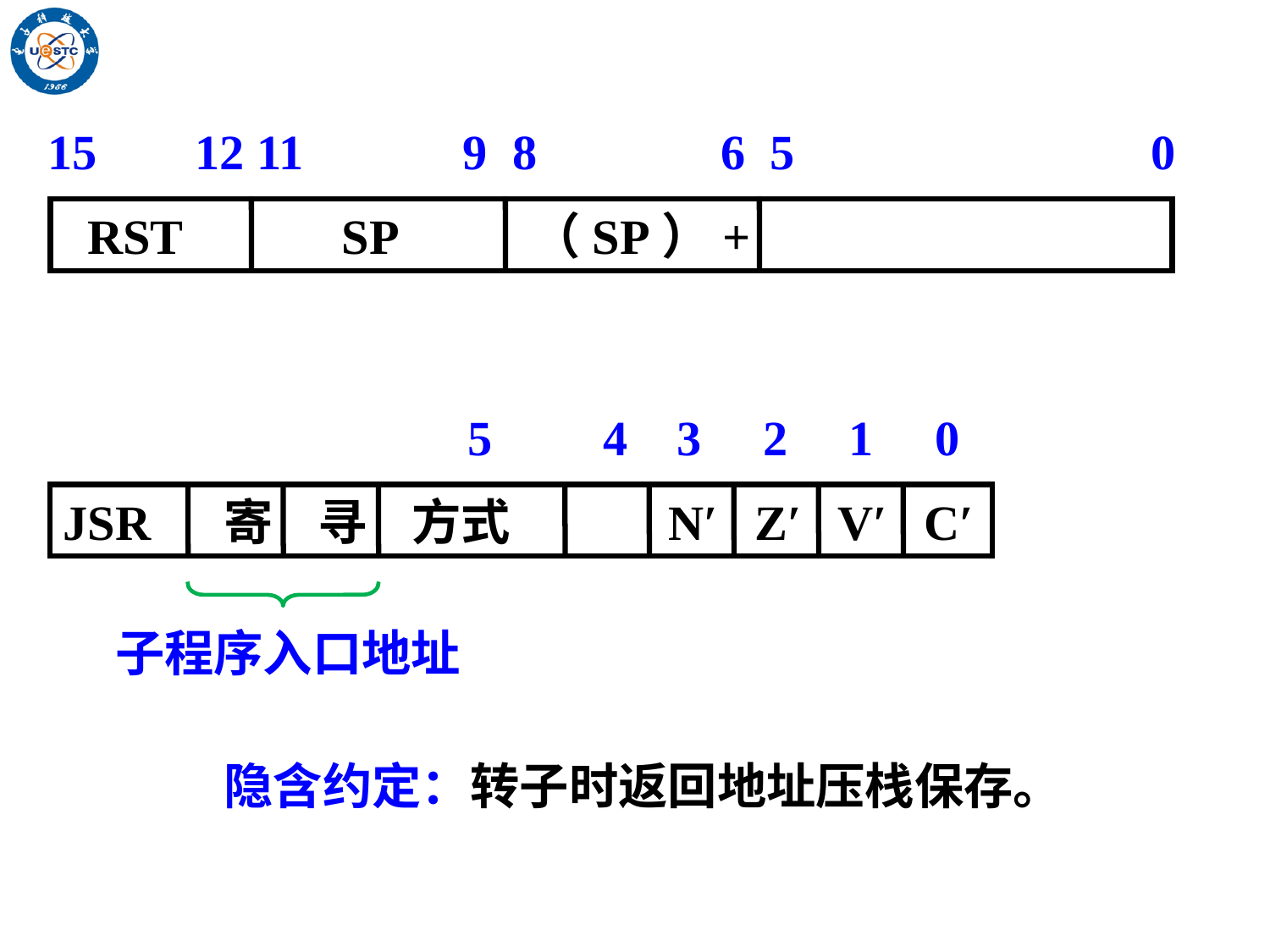

15        12 11             9  8               6  5                             0
  RST             SP          （SP）+

                                 5         4    3     2     1     0
JSR     寄    寻    方式             N′   Z′   V′   C′

子程序入口地址
隐含约定：转子时返回地址压栈保存。